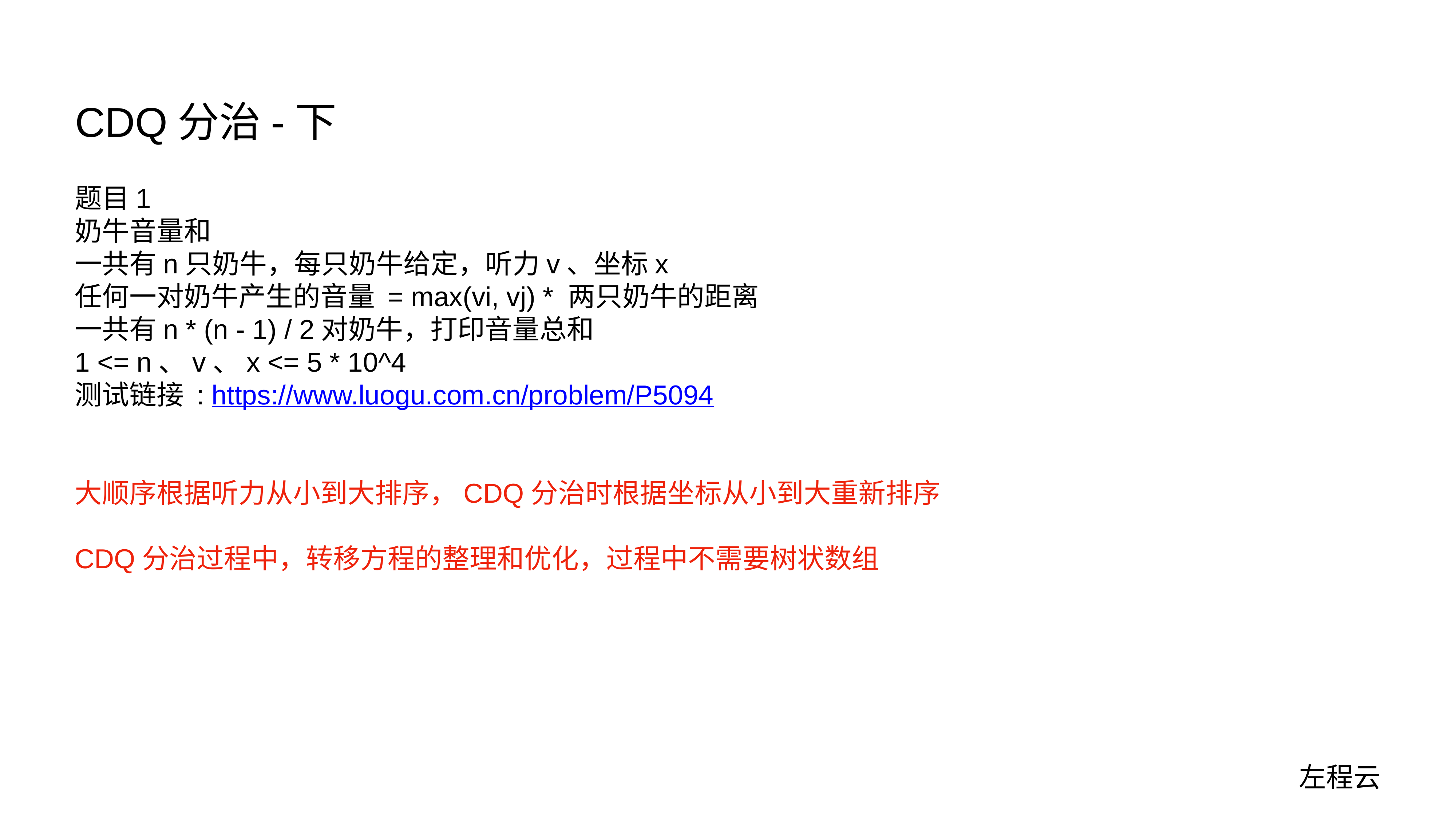

# CDQ分治-下
题目1
奶牛音量和
一共有n只奶牛，每只奶牛给定，听力v、坐标x
任何一对奶牛产生的音量 = max(vi, vj) * 两只奶牛的距离
一共有n * (n - 1) / 2对奶牛，打印音量总和
1 <= n、v、x <= 5 * 10^4
测试链接 : https://www.luogu.com.cn/problem/P5094

大顺序根据听力从小到大排序，CDQ分治时根据坐标从小到大重新排序

CDQ分治过程中，转移方程的整理和优化，过程中不需要树状数组
左程云